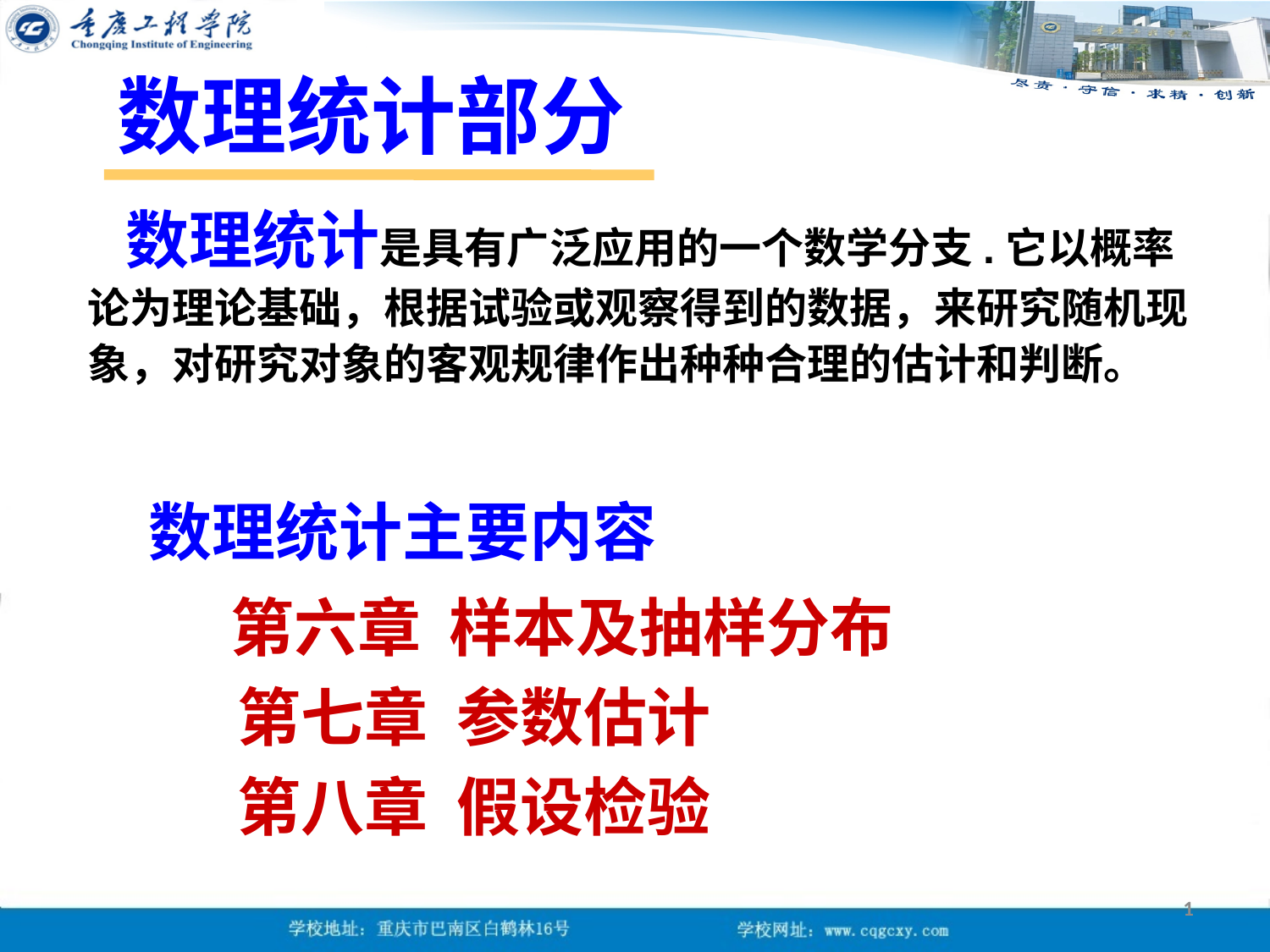

数理统计部分

   数理统计是具有广泛应用的一个数学分支.它以概率论为理论基础，根据试验或观察得到的数据，来研究随机现象，对研究对象的客观规律作出种种合理的估计和判断。
数理统计主要内容
第六章  样本及抽样分布
第七章  参数估计
第八章  假设检验
1